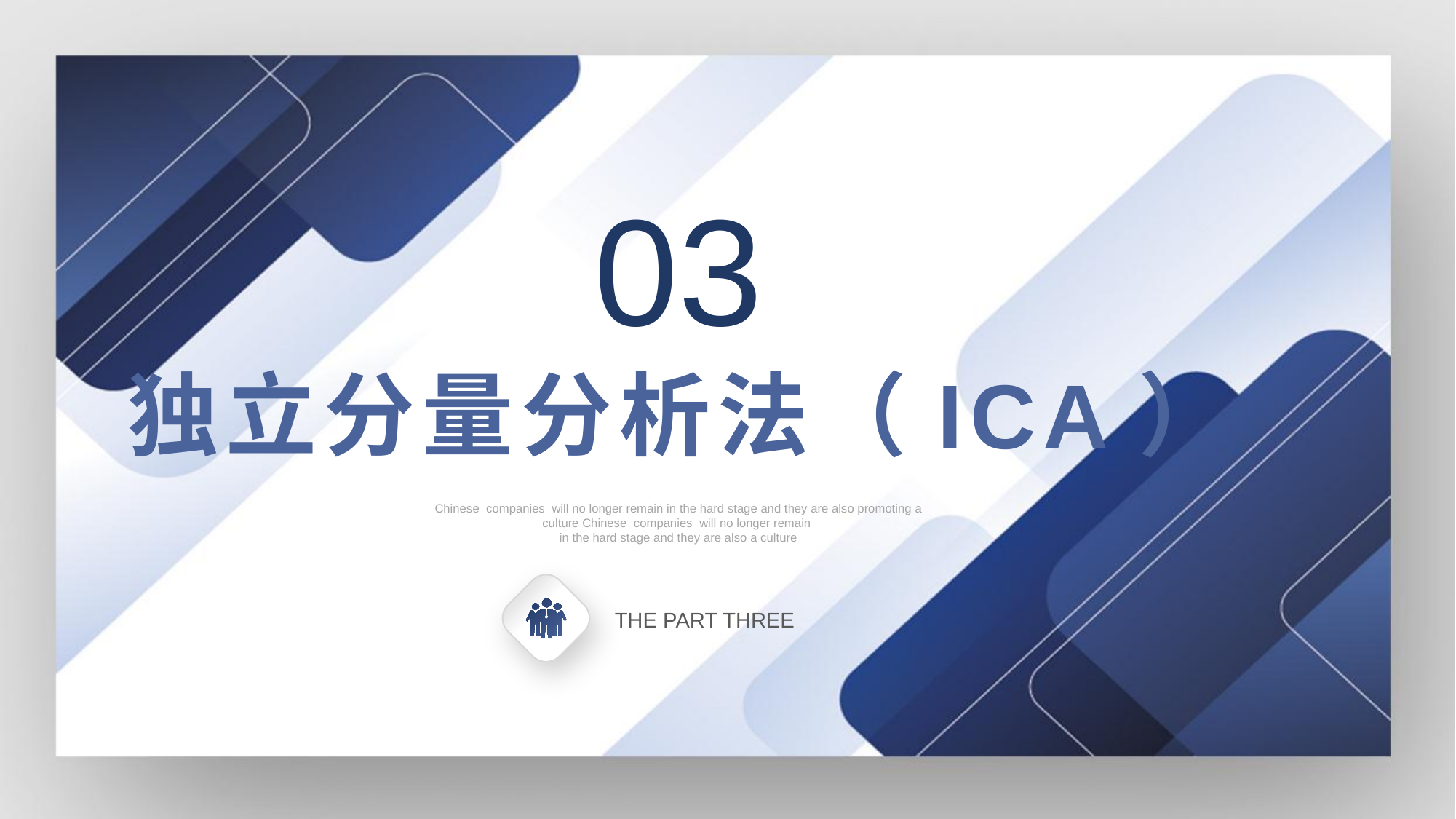

03
独立分量分析法（ICA）
Chinese  companies  will no longer remain in the hard stage and they are also promoting a culture Chinese  companies  will no longer remain
in the hard stage and they are also a culture

THE PART THREE